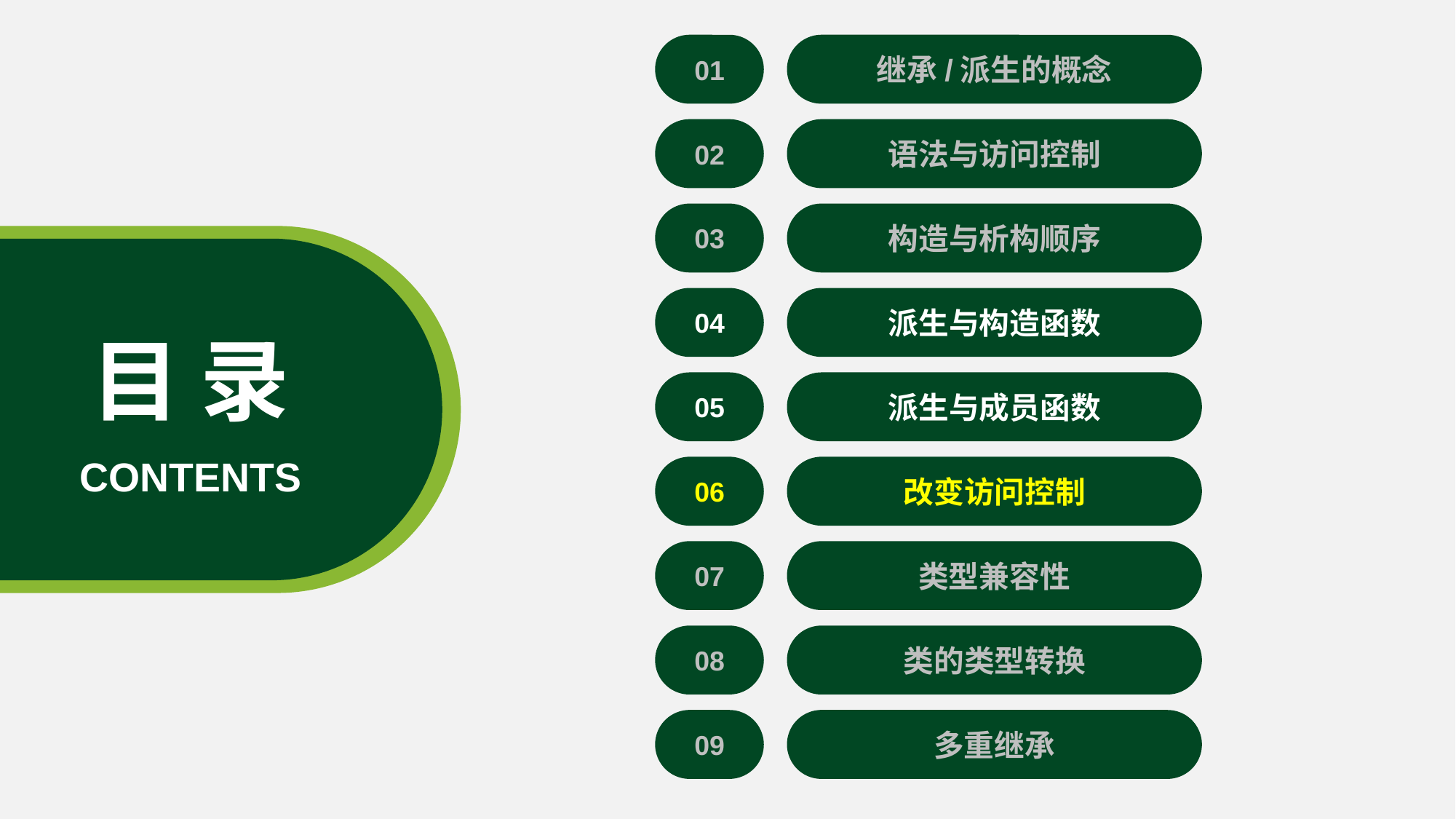

01
继承/派生的概念
02
语法与访问控制
03
构造与析构顺序

04
派生与构造函数
目 录
05
派生与成员函数
CONTENTS
06
改变访问控制
07
类型兼容性
08
类的类型转换
09
多重继承